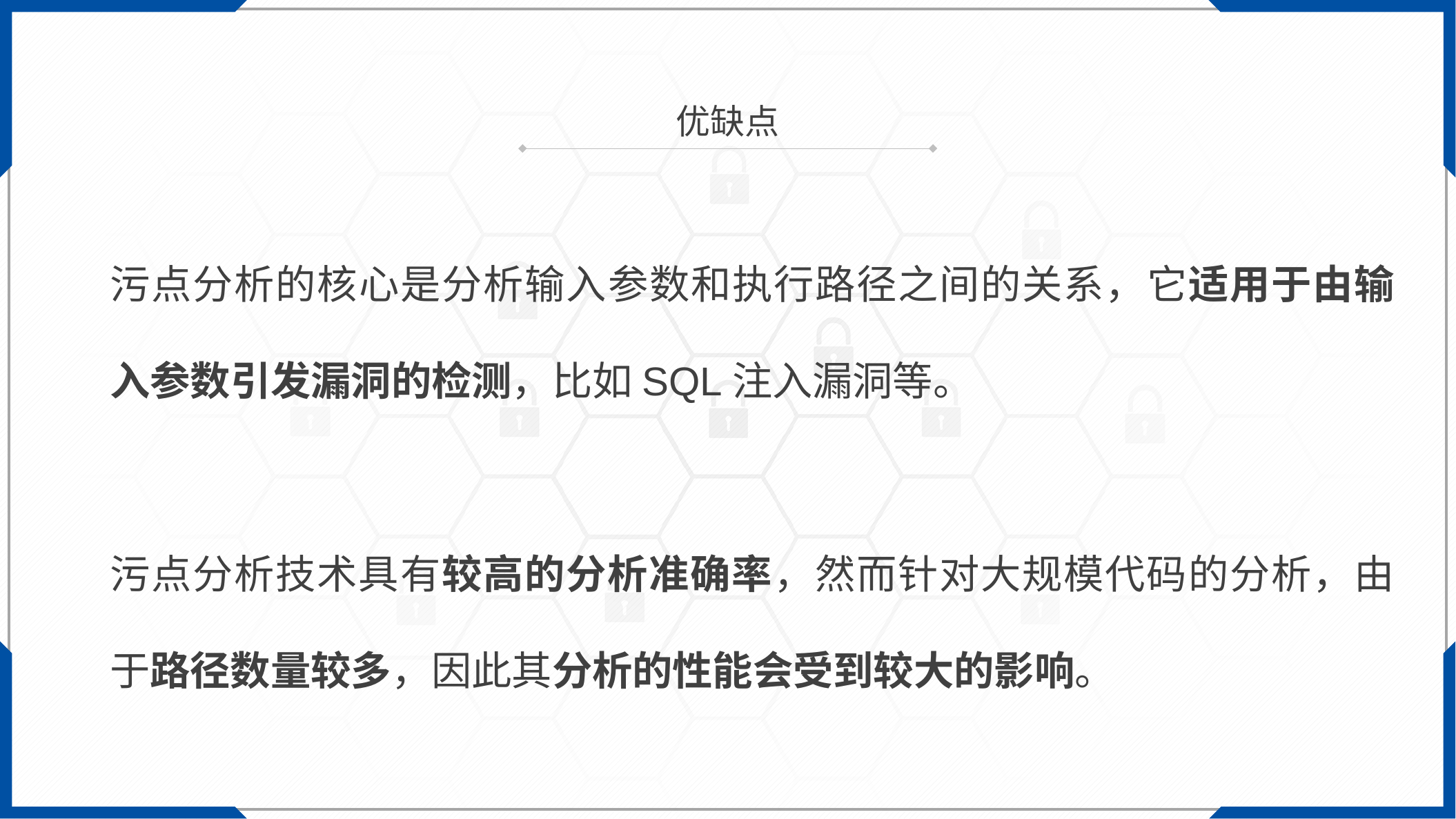

优缺点
污点分析的核心是分析输入参数和执行路径之间的关系，它适用于由输入参数引发漏洞的检测，比如SQL注入漏洞等。

污点分析技术具有较高的分析准确率，然而针对大规模代码的分析，由于路径数量较多，因此其分析的性能会受到较大的影响。